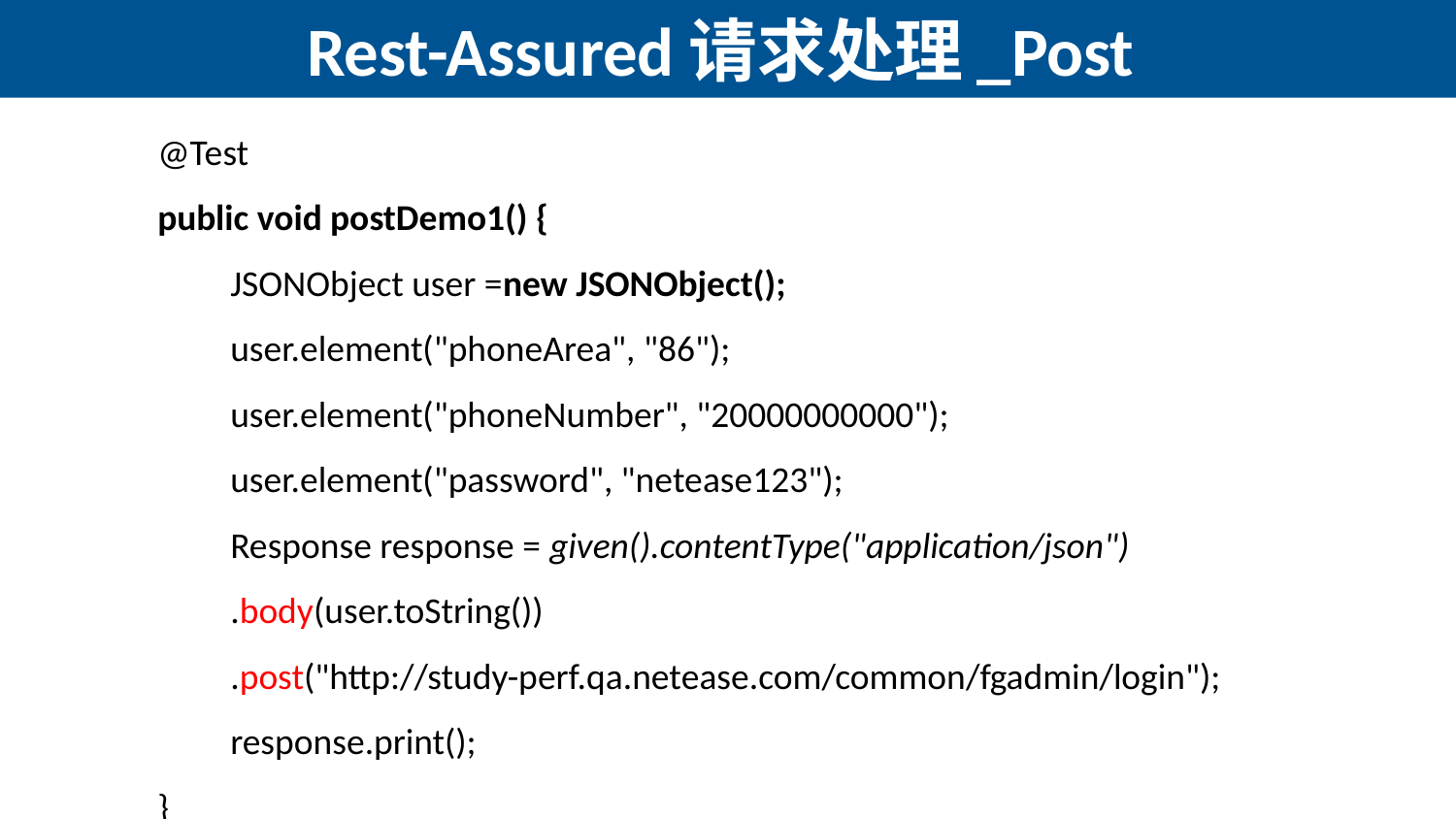

# Rest-Assured请求处理_Post
@Test
public void postDemo1() {
JSONObject user =new JSONObject();
user.element("phoneArea", "86");
user.element("phoneNumber", "20000000000");
user.element("password", "netease123");
Response response = given().contentType("application/json")
.body(user.toString())
.post("http://study-perf.qa.netease.com/common/fgadmin/login");
response.print();
}